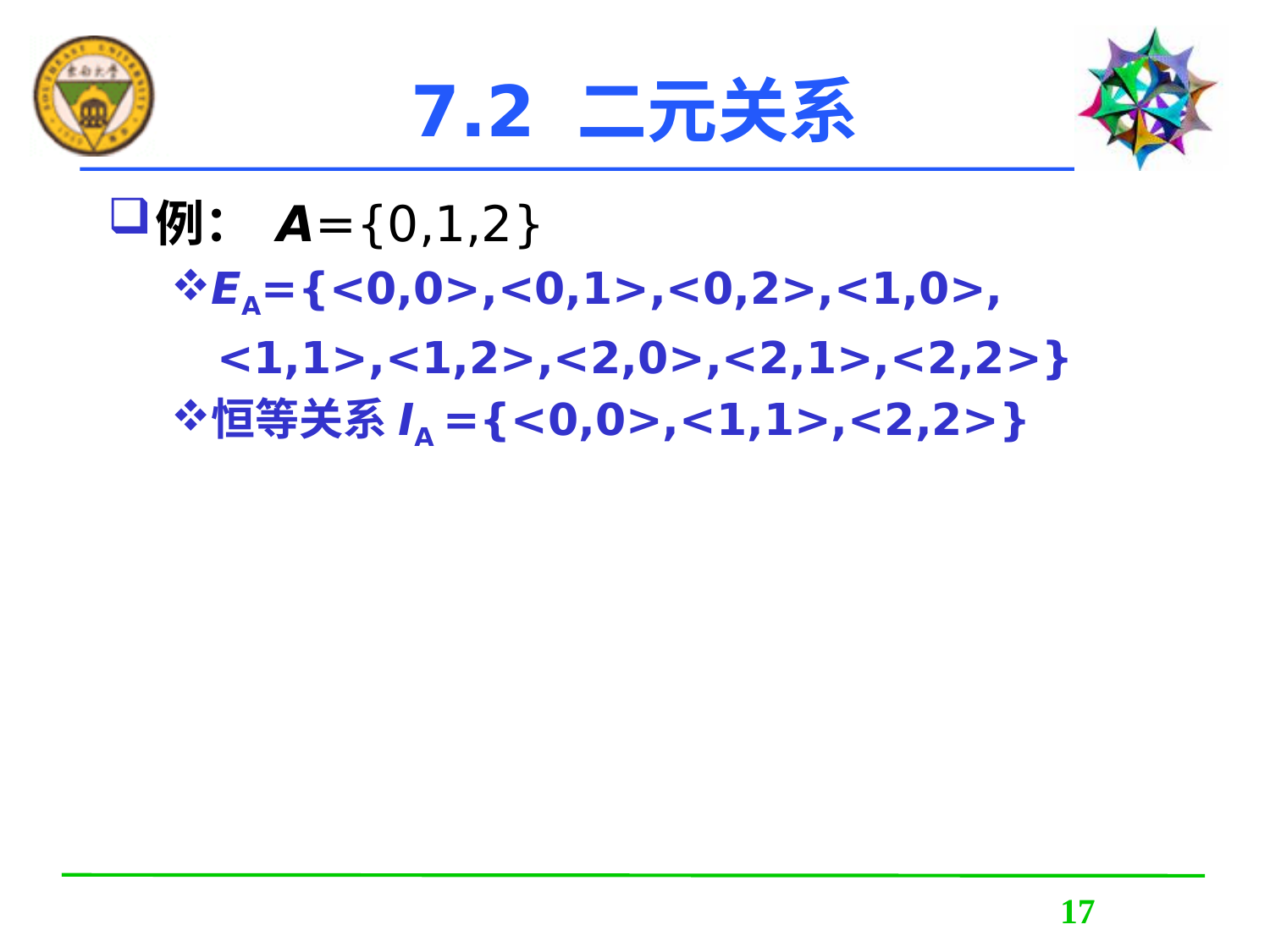

7.2 二元关系
例： A={0,1,2}
EA={<0,0>,<0,1>,<0,2>,<1,0>,
   <1,1>,<1,2>,<2,0>,<2,1>,<2,2>}
恒等关系IA ={<0,0>,<1,1>,<2,2>}